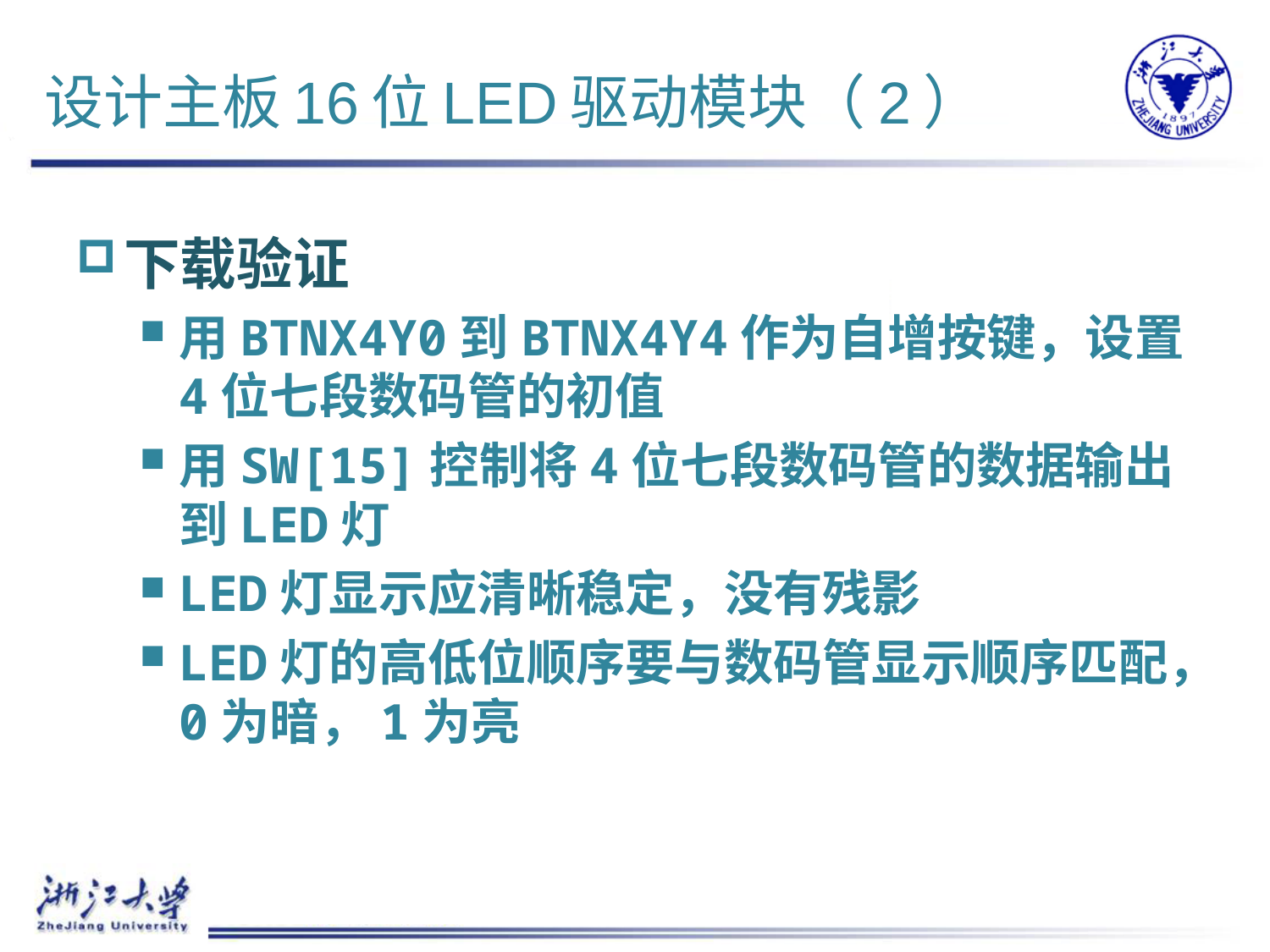

# 设计主板16位LED驱动模块（2）
下载验证
用BTNX4Y0到BTNX4Y4作为自增按键，设置4位七段数码管的初值
用SW[15]控制将4位七段数码管的数据输出到LED灯
LED灯显示应清晰稳定，没有残影
LED灯的高低位顺序要与数码管显示顺序匹配，0为暗，1为亮